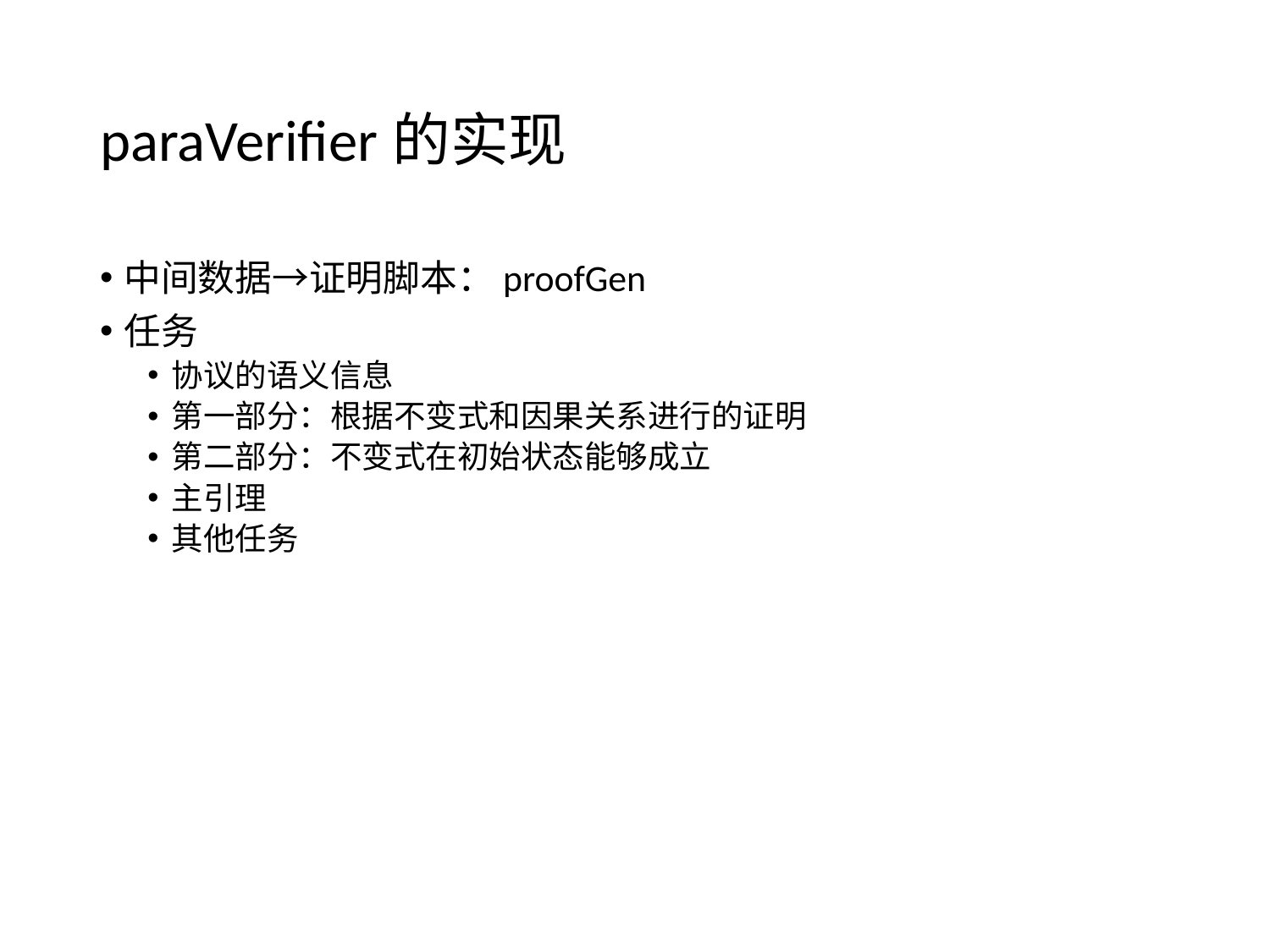

# paraVerifier的实现
中间数据→证明脚本：proofGen
任务
协议的语义信息
第一部分：根据不变式和因果关系进行的证明
第二部分：不变式在初始状态能够成立
主引理
其他任务